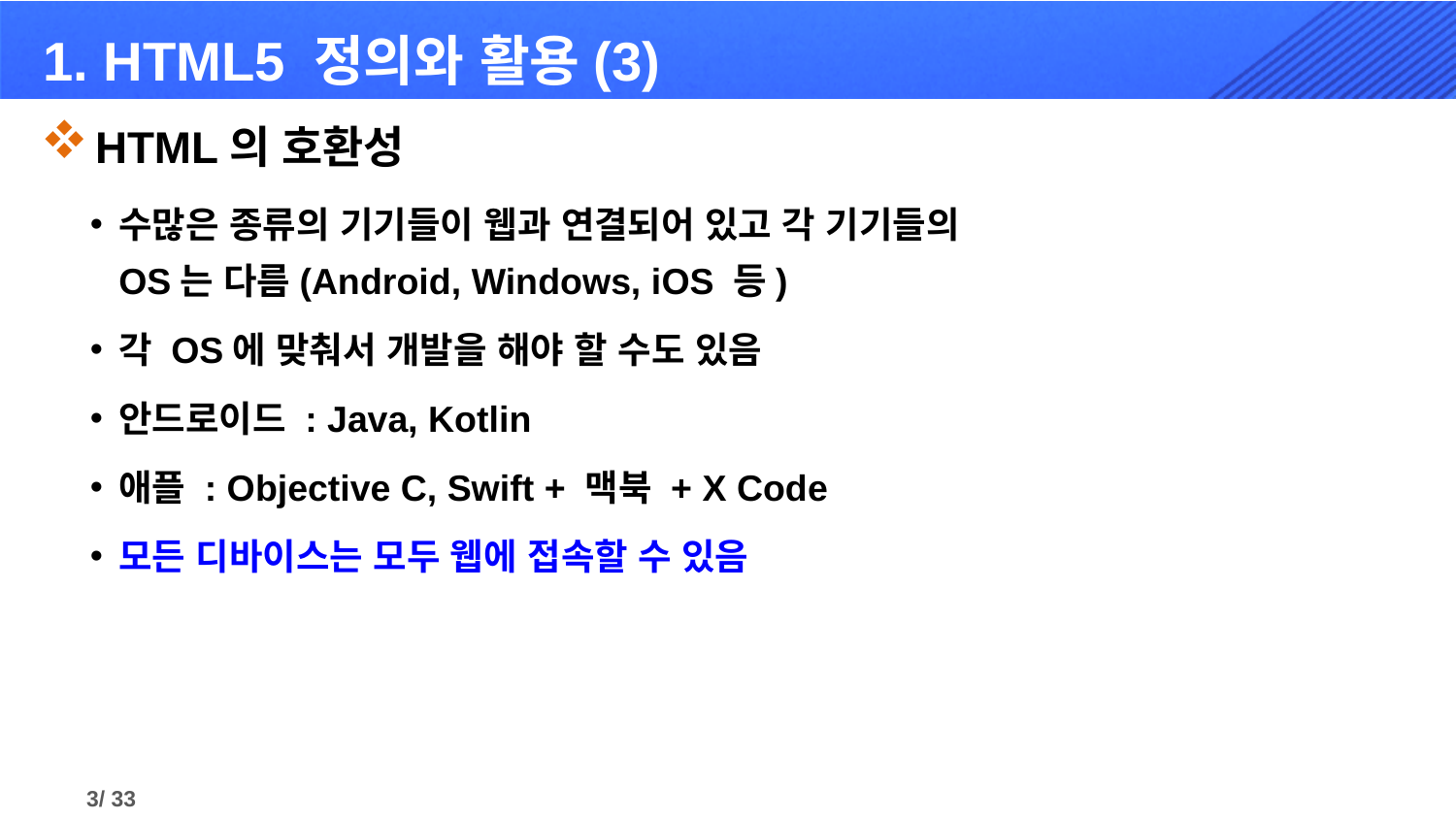

# 1. HTML5 정의와 활용(3)
HTML의 호환성
수많은 종류의 기기들이 웹과 연결되어 있고 각 기기들의 OS는 다름(Android, Windows, iOS 등)
각 OS에 맞춰서 개발을 해야 할 수도 있음
안드로이드 : Java, Kotlin
애플 : Objective C, Swift + 맥북 + X Code
모든 디바이스는 모두 웹에 접속할 수 있음